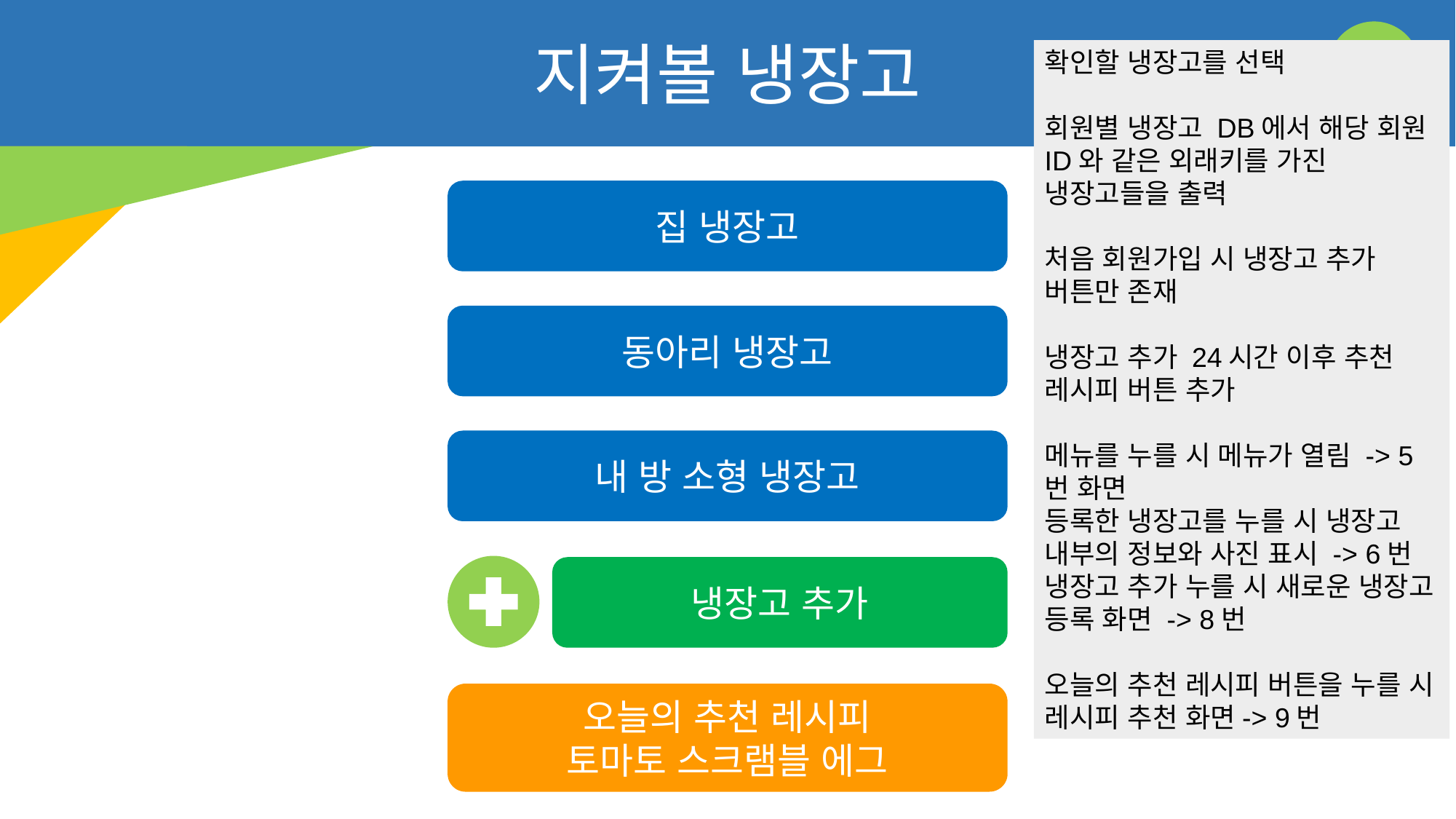

지켜볼 냉장고

확인할 냉장고를 선택

회원별 냉장고 DB에서 해당 회원 ID와 같은 외래키를 가진 냉장고들을 출력

처음 회원가입 시 냉장고 추가 버튼만 존재

냉장고 추가 24시간 이후 추천 레시피 버튼 추가

메뉴를 누를 시 메뉴가 열림 -> 5번 화면
등록한 냉장고를 누를 시 냉장고 내부의 정보와 사진 표시 -> 6번
냉장고 추가 누를 시 새로운 냉장고 등록 화면 -> 8번

오늘의 추천 레시피 버튼을 누를 시 레시피 추천 화면-> 9번
집 냉장고
동아리 냉장고
내 방 소형 냉장고

냉장고 추가
오늘의 추천 레시피
토마토 스크램블 에그